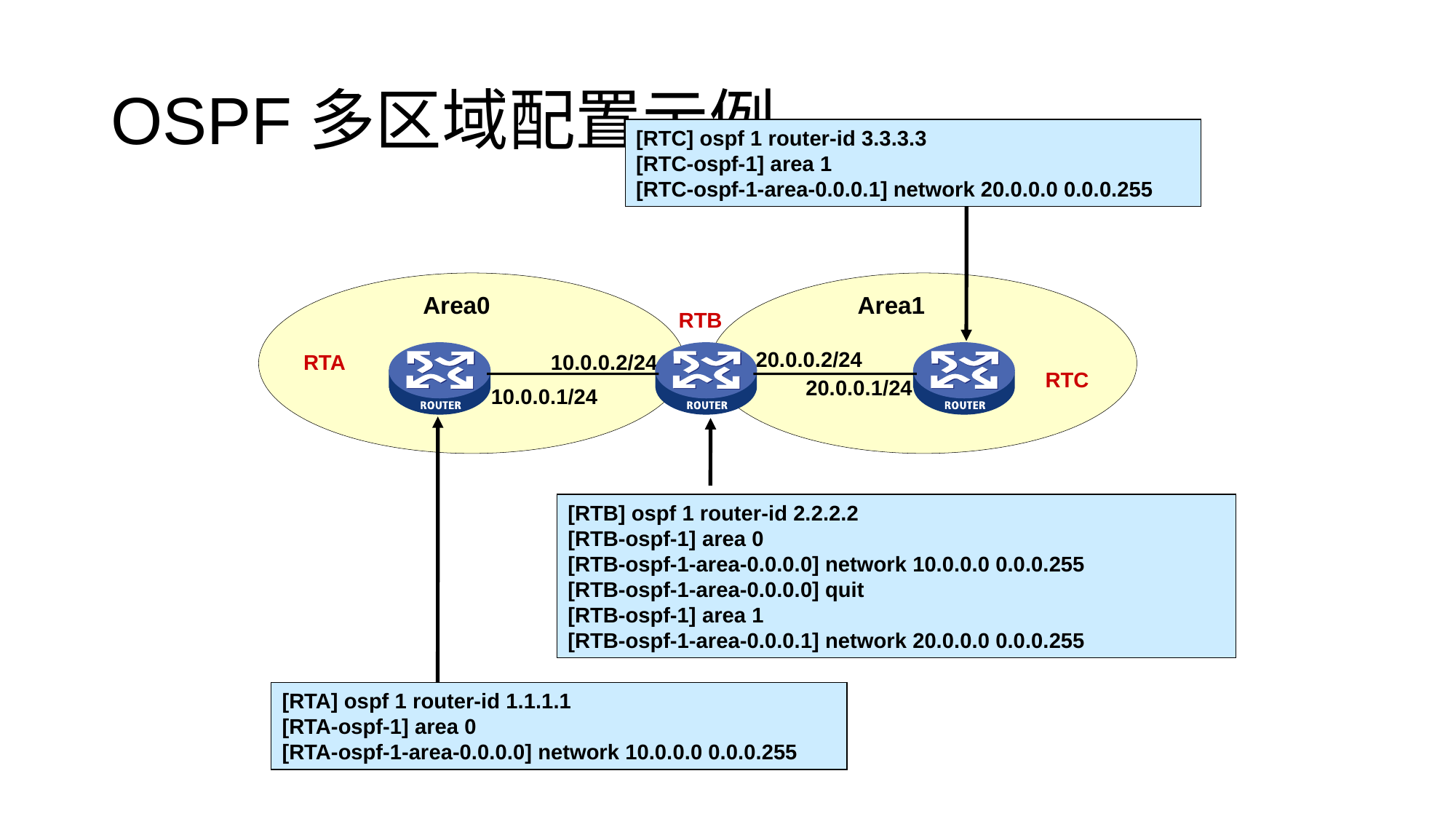

# OSPF多区域配置示例
[RTC] ospf 1 router-id 3.3.3.3
[RTC-ospf-1] area 1
[RTC-ospf-1-area-0.0.0.1] network 20.0.0.0 0.0.0.255

Area0
Area1
RTB
20.0.0.2/24

20.0.0.1/24
RTA
10.0.0.2/24
RTC

10.0.0.1/24

[RTB] ospf 1 router-id 2.2.2.2
[RTB-ospf-1] area 0
[RTB-ospf-1-area-0.0.0.0] network 10.0.0.0 0.0.0.255
[RTB-ospf-1-area-0.0.0.0] quit
[RTB-ospf-1] area 1
[RTB-ospf-1-area-0.0.0.1] network 20.0.0.0 0.0.0.255
[RTA] ospf 1 router-id 1.1.1.1
[RTA-ospf-1] area 0
[RTA-ospf-1-area-0.0.0.0] network 10.0.0.0 0.0.0.255